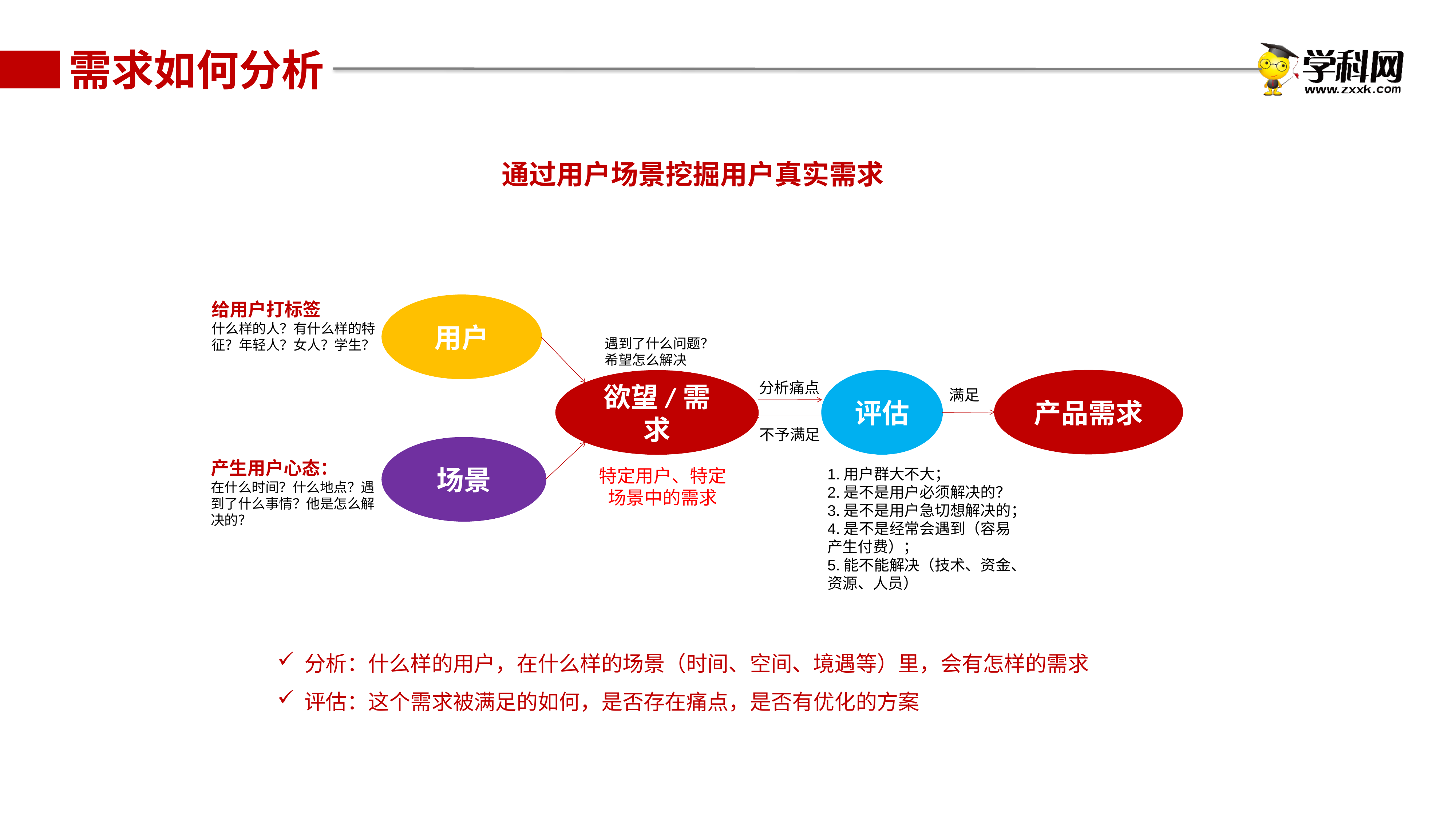

需求如何分析
通过用户场景挖掘用户真实需求
给用户打标签
什么样的人？有什么样的特征？年轻人？女人？学生？
用户
产品需求
评估
欲望/需求
分析痛点
满足
不予满足
场景
产生用户心态：
在什么时间？什么地点？遇到了什么事情？他是怎么解决的？
特定用户、特定场景中的需求
1.用户群大不大；
2.是不是用户必须解决的？
3.是不是用户急切想解决的；
4.是不是经常会遇到（容易产生付费）；
5.能不能解决（技术、资金、资源、人员）
遇到了什么问题？
希望怎么解决
分析：什么样的用户，在什么样的场景（时间、空间、境遇等）里，会有怎样的需求
评估：这个需求被满足的如何，是否存在痛点，是否有优化的方案